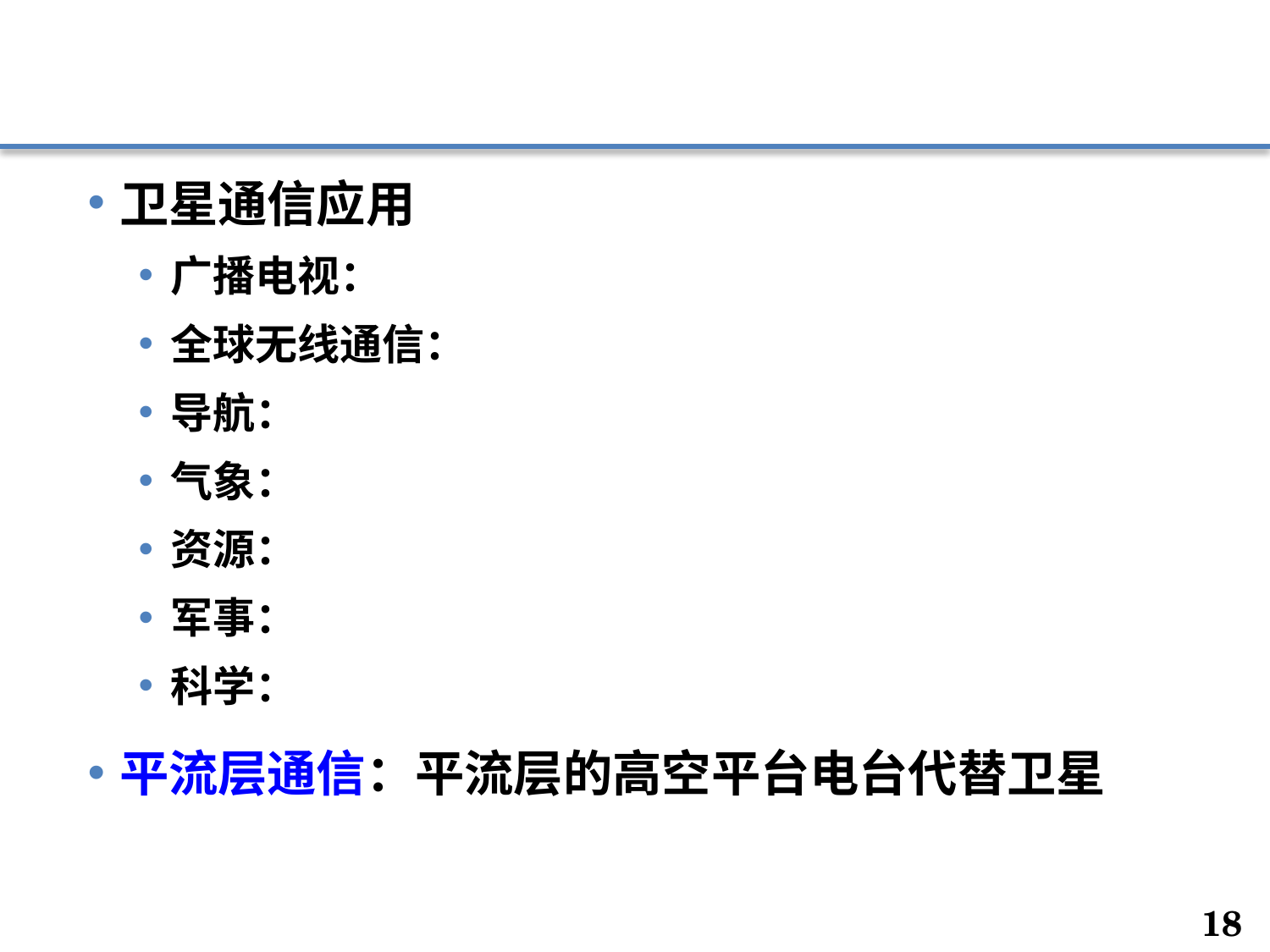

#

卫星通信应用
广播电视：
全球无线通信：
导航：
气象：
资源：
军事：
科学：
平流层通信：平流层的高空平台电台代替卫星

18